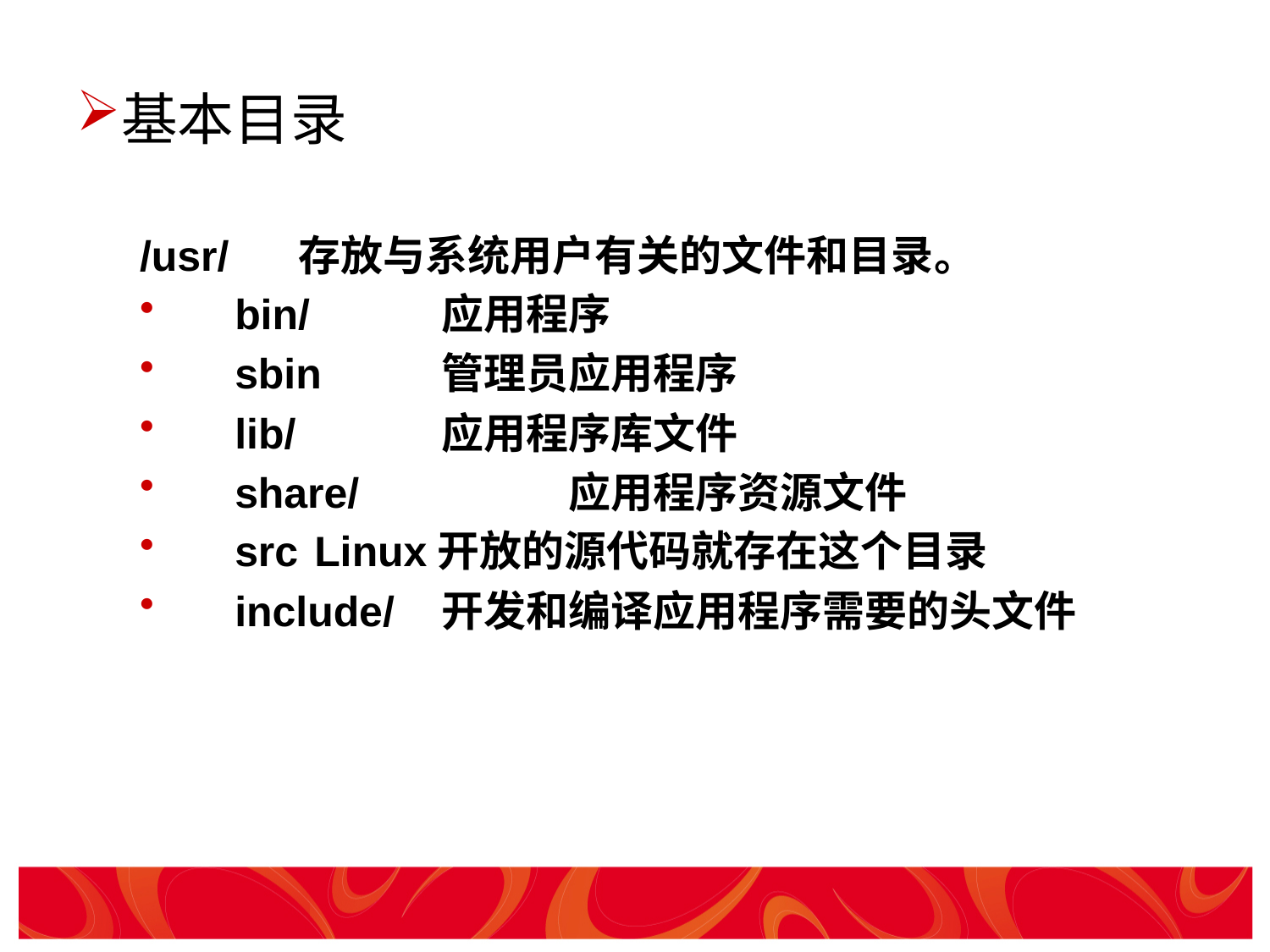

# 基本目录
/usr/     存放与系统用户有关的文件和目录。
    bin/		应用程序
    sbin	管理员应用程序
    lib/		应用程序库文件
    share/		应用程序资源文件
    src	Linux开放的源代码就存在这个目录
    include/	开发和编译应用程序需要的头文件